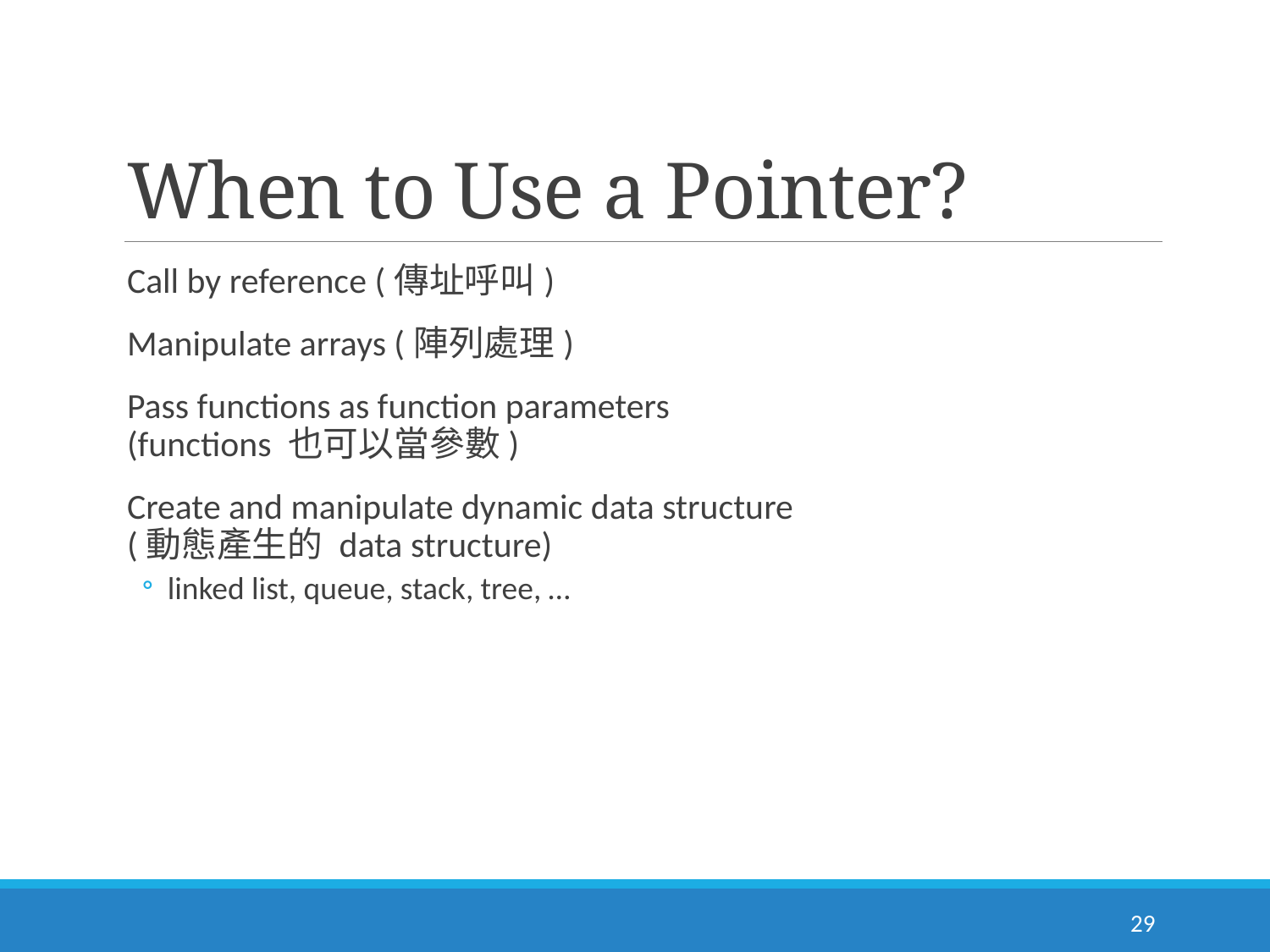

# When to Use a Pointer?
Call by reference (傳址呼叫)
Manipulate arrays (陣列處理)
Pass functions as function parameters
(functions 也可以當參數)
Create and manipulate dynamic data structure
(動態產生的 data structure)
linked list, queue, stack, tree, …

29